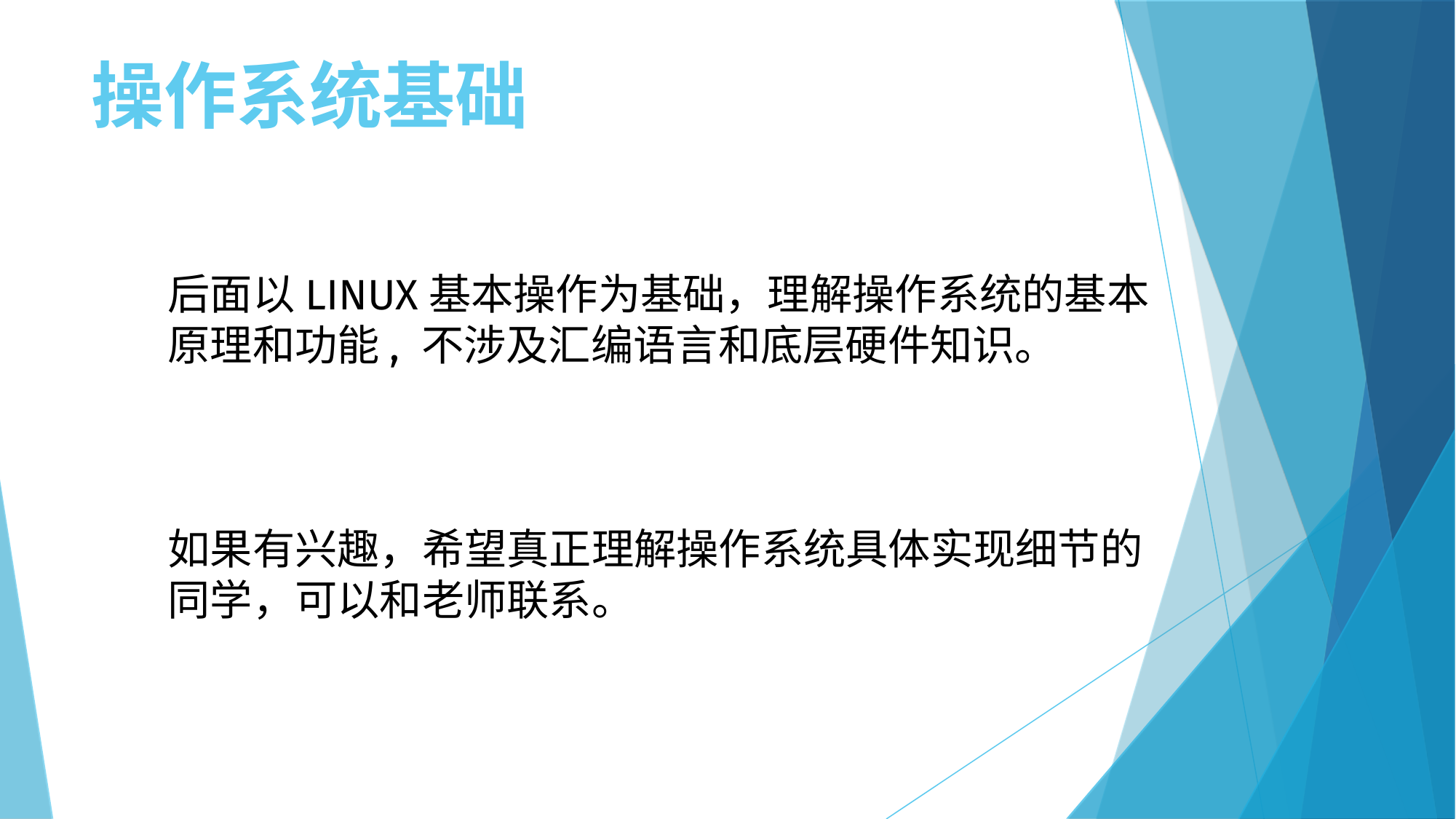

操作系统基础
后面以LINUX基本操作为基础，理解操作系统的基本原理和功能, 不涉及汇编语言和底层硬件知识。

如果有兴趣，希望真正理解操作系统具体实现细节的同学，可以和老师联系。